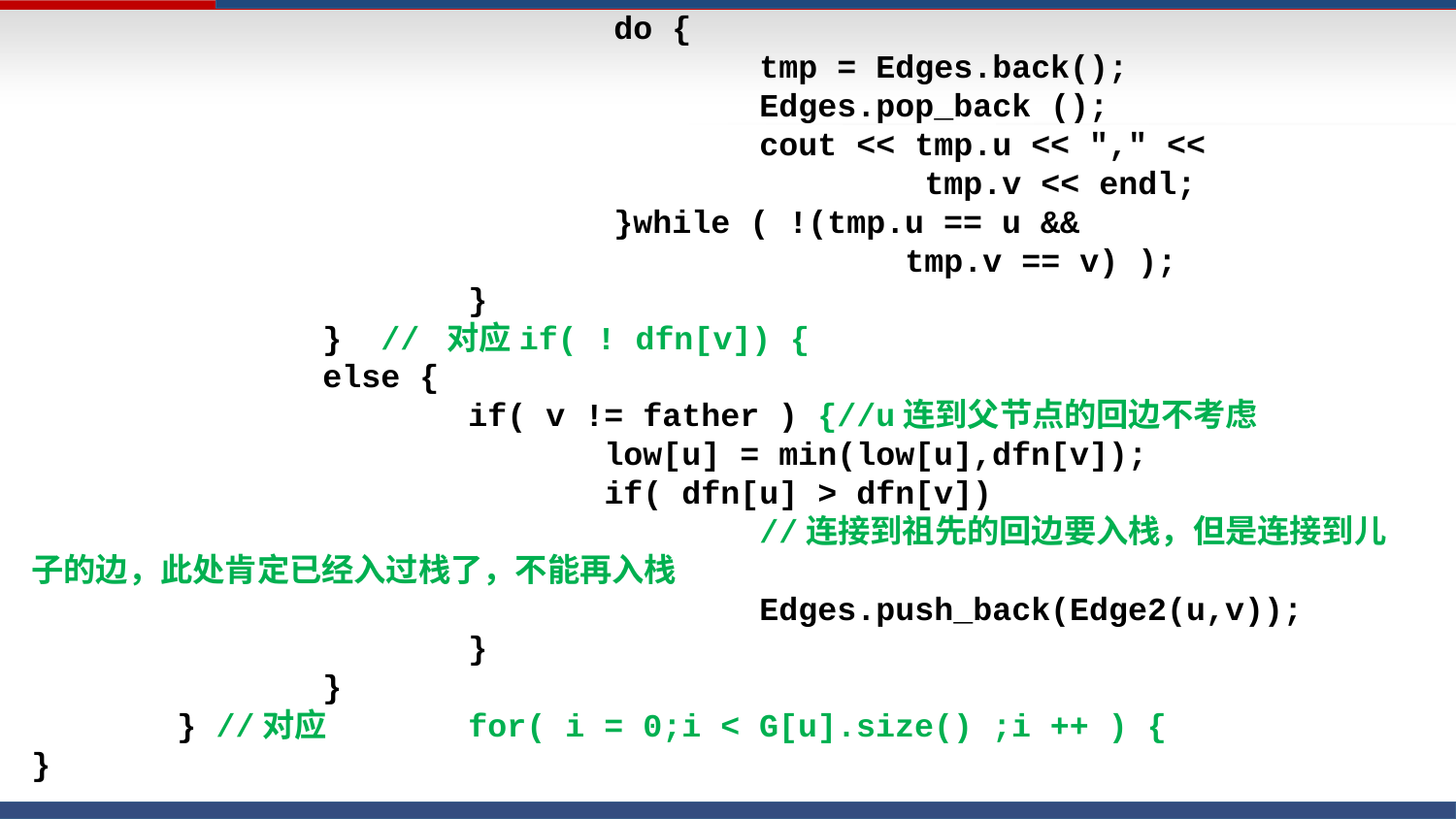

do {
					tmp = Edges.back();
					Edges.pop_back ();
					cout << tmp.u << "," <<
						 tmp.v << endl;
				}while ( !(tmp.u == u &&
						tmp.v == v) );
			}
		}  // 对应if( ! dfn[v]) {
		else {
			if( v != father ) {//u连到父节点的回边不考虑
			       low[u] = min(low[u],dfn[v]);
			       if( dfn[u] > dfn[v])
					//连接到祖先的回边要入栈，但是连接到儿子的边，此处肯定已经入过栈了，不能再入栈
					Edges.push_back(Edge2(u,v));
			}
		}
	} //对应 	for( i = 0;i < G[u].size() ;i ++ ) {
}